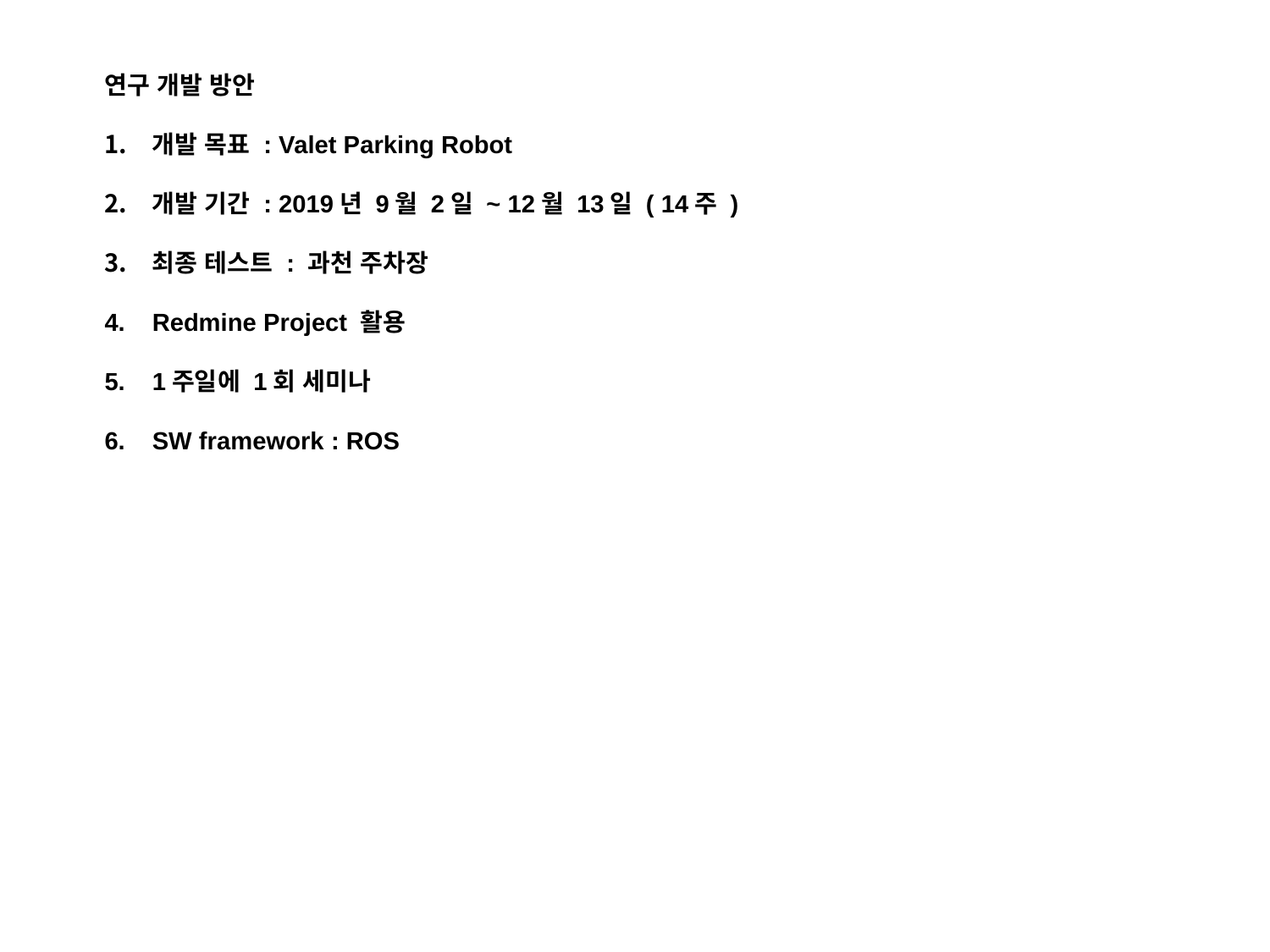

연구 개발 방안

개발 목표 : Valet Parking Robot

개발 기간 : 2019년 9월 2일 ~ 12월 13일 ( 14주 )

최종 테스트 : 과천 주차장

Redmine Project 활용

1주일에 1회 세미나

SW framework : ROS